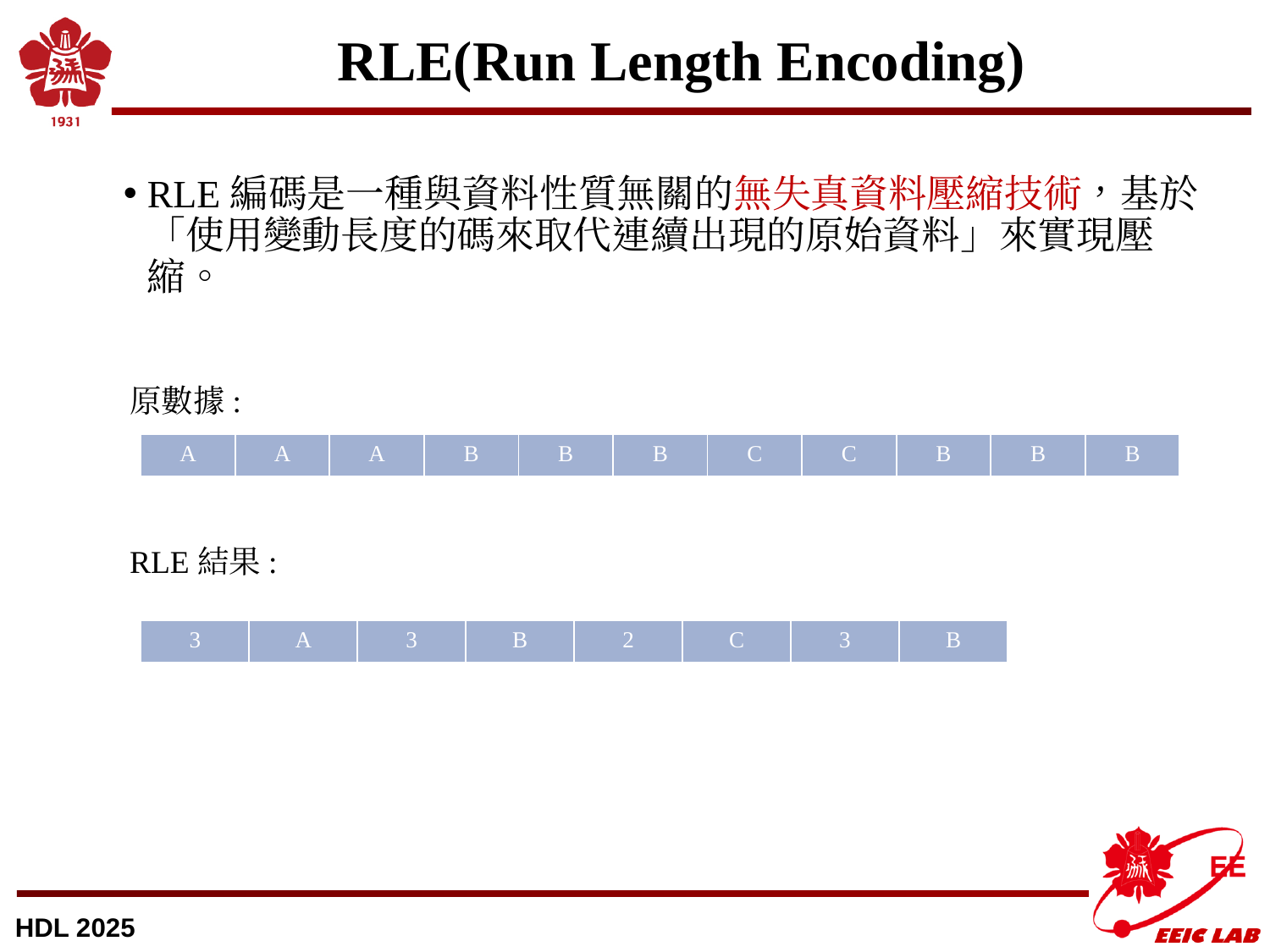

# RLE(Run Length Encoding)
RLE編碼是一種與資料性質無關的無失真資料壓縮技術，基於「使用變動長度的碼來取代連續出現的原始資料」來實現壓縮。

原數據:
| A | A | A | B | B | B | C | C | B | B | B |
| --- | --- | --- | --- | --- | --- | --- | --- | --- | --- | --- |
RLE結果:
| 3 | A | 3 | B | 2 | C | 3 | B |
| --- | --- | --- | --- | --- | --- | --- | --- |